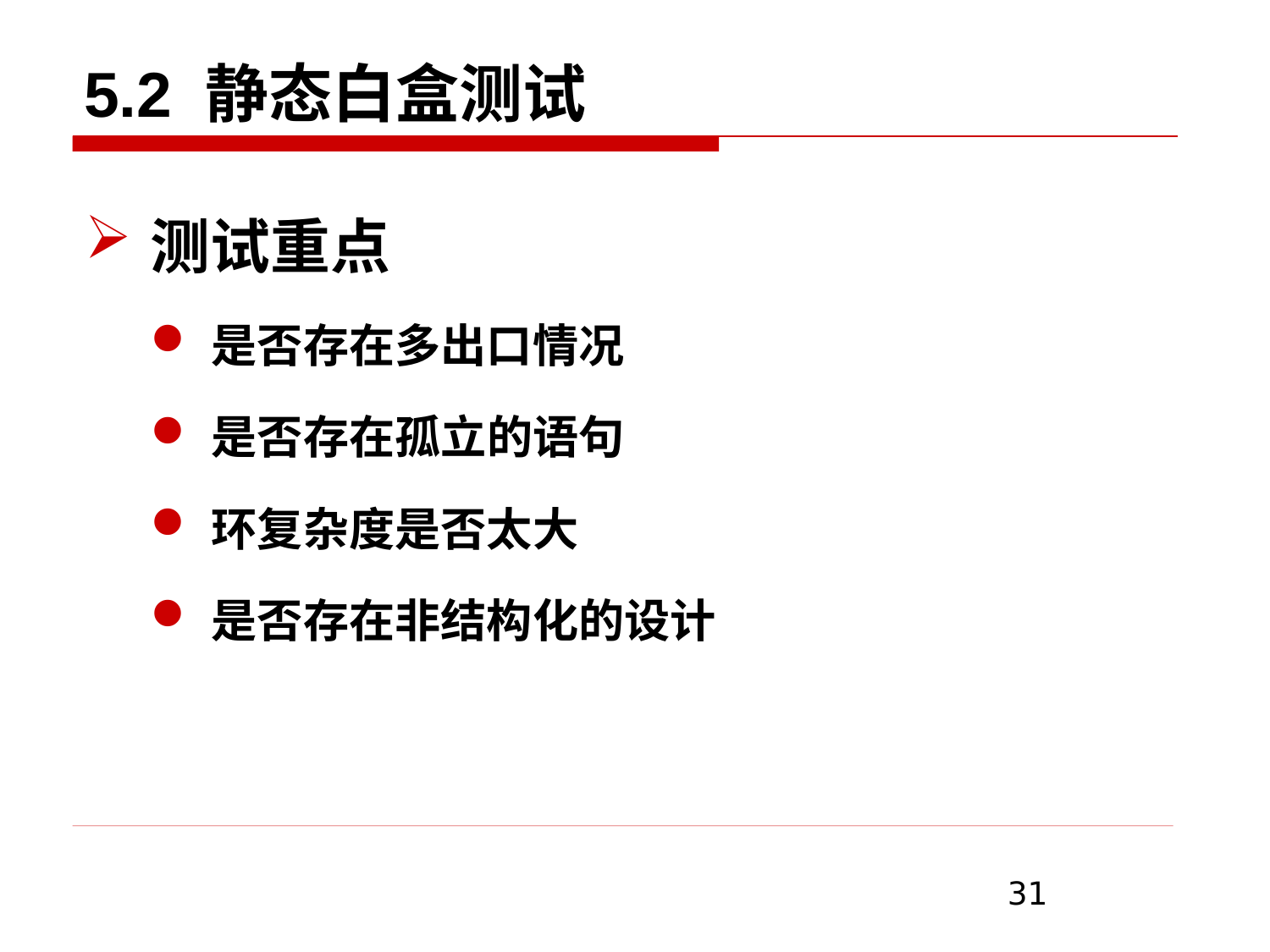

# 5.2 静态白盒测试
测试重点
是否存在多出口情况
是否存在孤立的语句
环复杂度是否太大
是否存在非结构化的设计
31